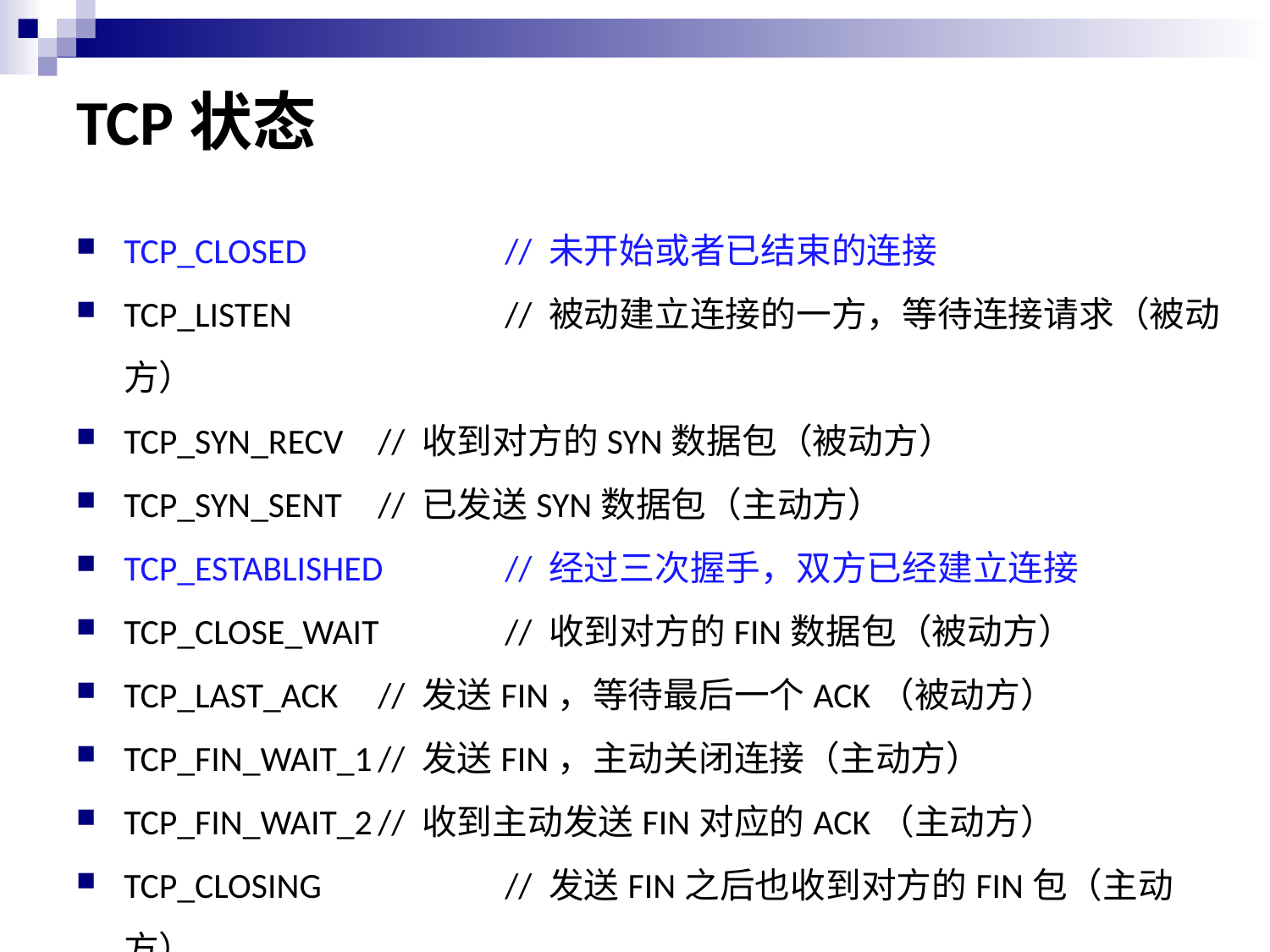

# TCP状态
TCP_CLOSED		// 未开始或者已结束的连接
TCP_LISTEN		// 被动建立连接的一方，等待连接请求（被动方）
TCP_SYN_RECV	// 收到对方的SYN数据包（被动方）
TCP_SYN_SENT	// 已发送SYN数据包（主动方）
TCP_ESTABLISHED	// 经过三次握手，双方已经建立连接
TCP_CLOSE_WAIT	// 收到对方的FIN数据包（被动方）
TCP_LAST_ACK	// 发送FIN，等待最后一个ACK（被动方）
TCP_FIN_WAIT_1	// 发送FIN，主动关闭连接（主动方）
TCP_FIN_WAIT_2	// 收到主动发送FIN对应的ACK（主动方）
TCP_CLOSING		// 发送FIN之后也收到对方的FIN包（主动方）
TCP_TIME_WAIT	// 主动方完成4次挥手操作（主动方）